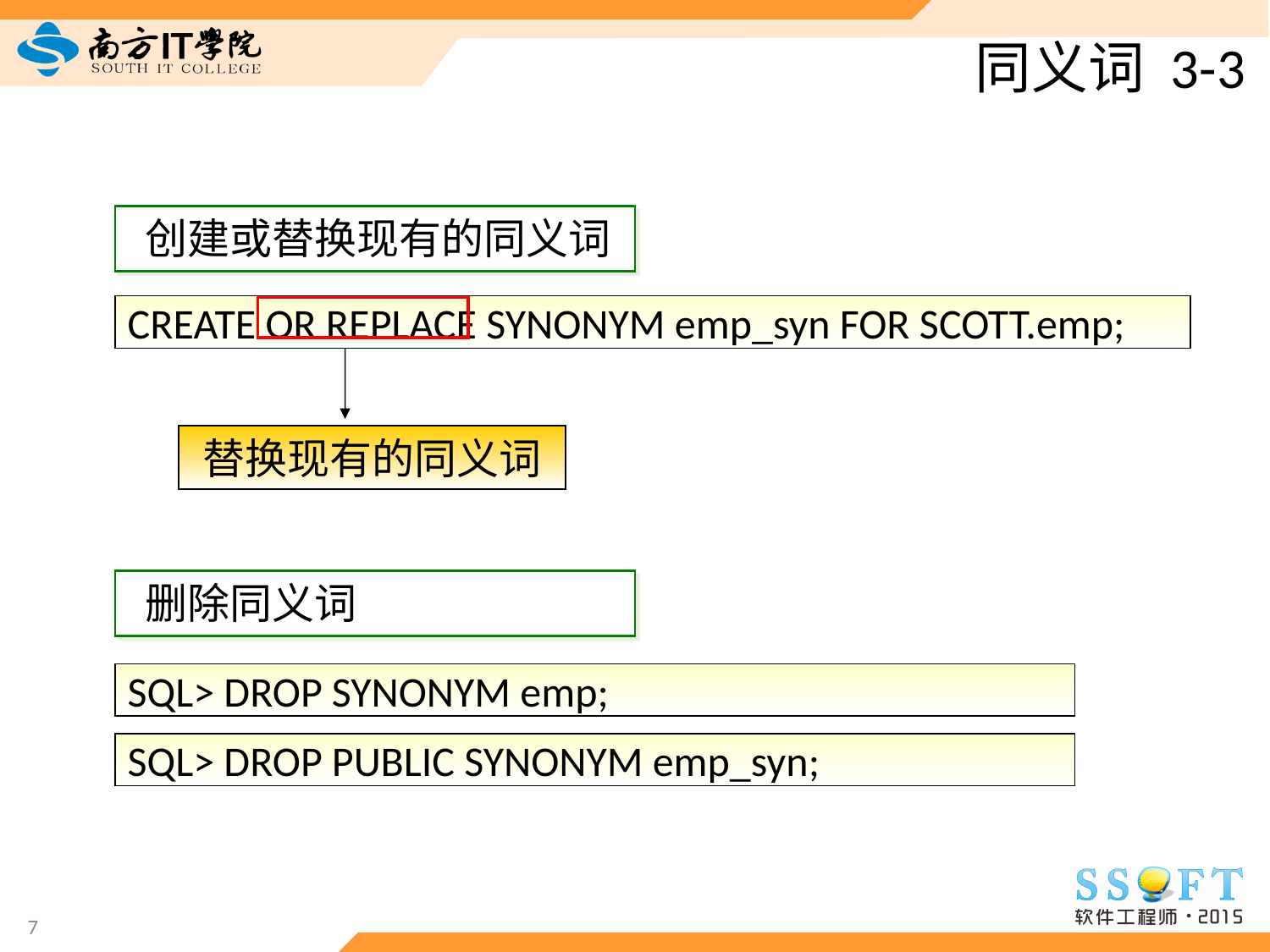

# 同义词 3-3
创建或替换现有的同义词
CREATE OR REPLACE SYNONYM emp_syn FOR SCOTT.emp;

替换现有的同义词
删除同义词
SQL> DROP SYNONYM emp;
SQL> DROP PUBLIC SYNONYM emp_syn;
7